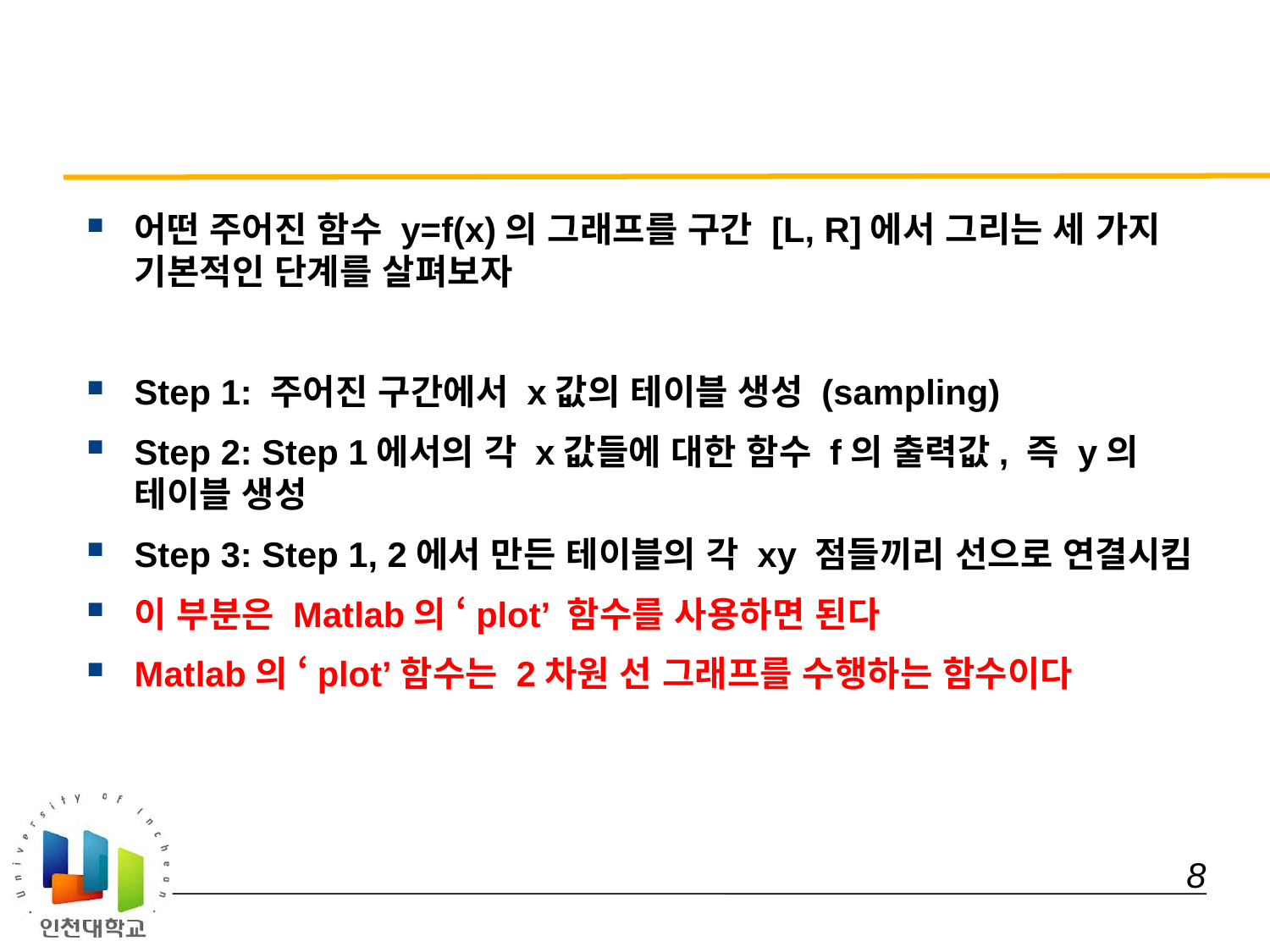

#
어떤 주어진 함수 y=f(x)의 그래프를 구간 [L, R]에서 그리는 세 가지 기본적인 단계를 살펴보자

Step 1: 주어진 구간에서 x값의 테이블 생성 (sampling)
Step 2: Step 1에서의 각 x값들에 대한 함수 f의 출력값, 즉 y의 테이블 생성
Step 3: Step 1, 2에서 만든 테이블의 각 xy 점들끼리 선으로 연결시킴
이 부분은 Matlab의 ‘plot’ 함수를 사용하면 된다
Matlab의 ‘plot’함수는 2차원 선 그래프를 수행하는 함수이다
 8